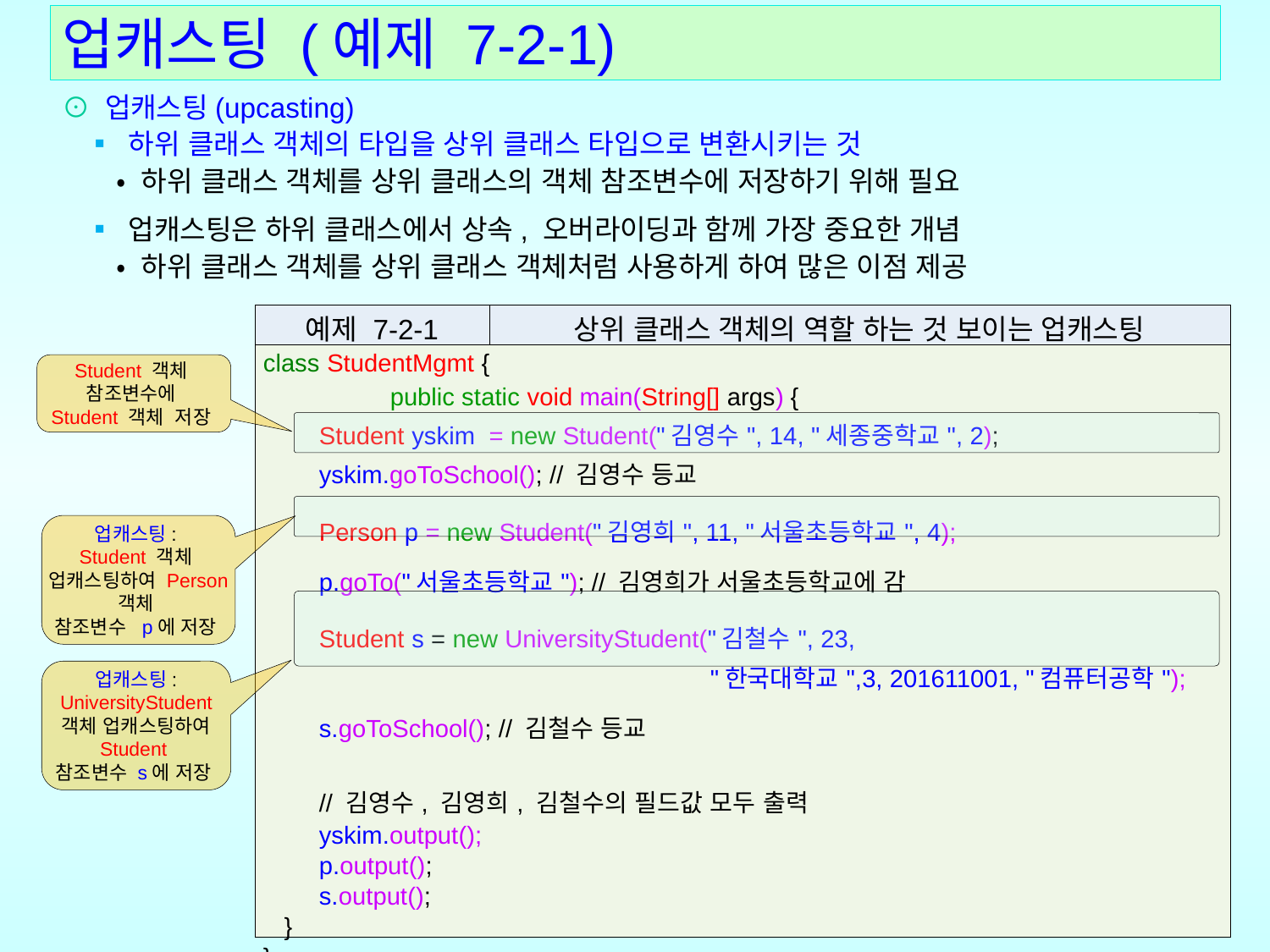

# 업캐스팅 (예제 7-2-1)
⊙ 업캐스팅(upcasting)
   ▪ 하위 클래스 객체의 타입을 상위 클래스 타입으로 변환시키는 것
       • 하위 클래스 객체를 상위 클래스의 객체 참조변수에 저장하기 위해 필요
   ▪ 업캐스팅은 하위 클래스에서 상속, 오버라이딩과 함께 가장 중요한 개념
       • 하위 클래스 객체를 상위 클래스 객체처럼 사용하게 하여 많은 이점 제공
| 예제 7-2-1 | 상위 클래스 객체의 역할 하는 것 보이는 업캐스팅 |
| --- | --- |
| class StudentMgmt { public static void main(String[] args) { Student yskim = new Student("김영수", 14, "세종중학교", 2); yskim.goToSchool(); // 김영수 등교 Person p = new Student("김영희", 11, "서울초등학교", 4); p.goTo("서울초등학교"); // 김영희가 서울초등학교에 감 Student s = new UniversityStudent("김철수", 23, "한국대학교",3, 201611001, "컴퓨터공학"); s.goToSchool(); // 김철수 등교 // 김영수, 김영희, 김철수의 필드값 모두 출력 yskim.output(); p.output(); s.output(); } } |  |
Student 객체
참조변수에
Student 객체  저장

업캐스팅:
Student 객체
업캐스팅하여 Person 객체
참조변수  p에 저장

업캐스팅: UniversityStudent 객체 업캐스팅하여 Student
참조변수 s에 저장